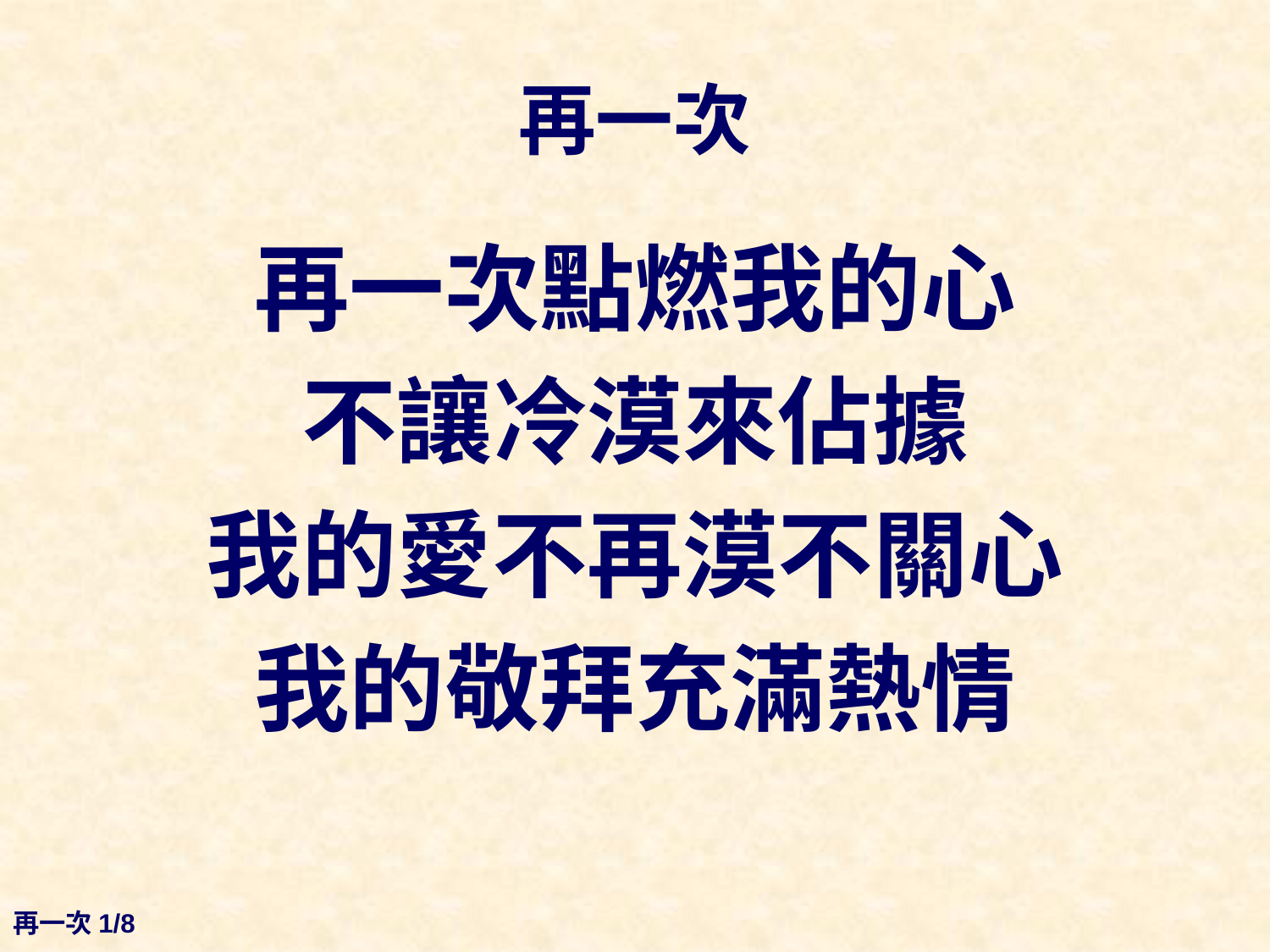

# 再一次
再一次點燃我的心
不讓冷漠來佔據
我的愛不再漠不關心
我的敬拜充滿熱情
再一次1/8